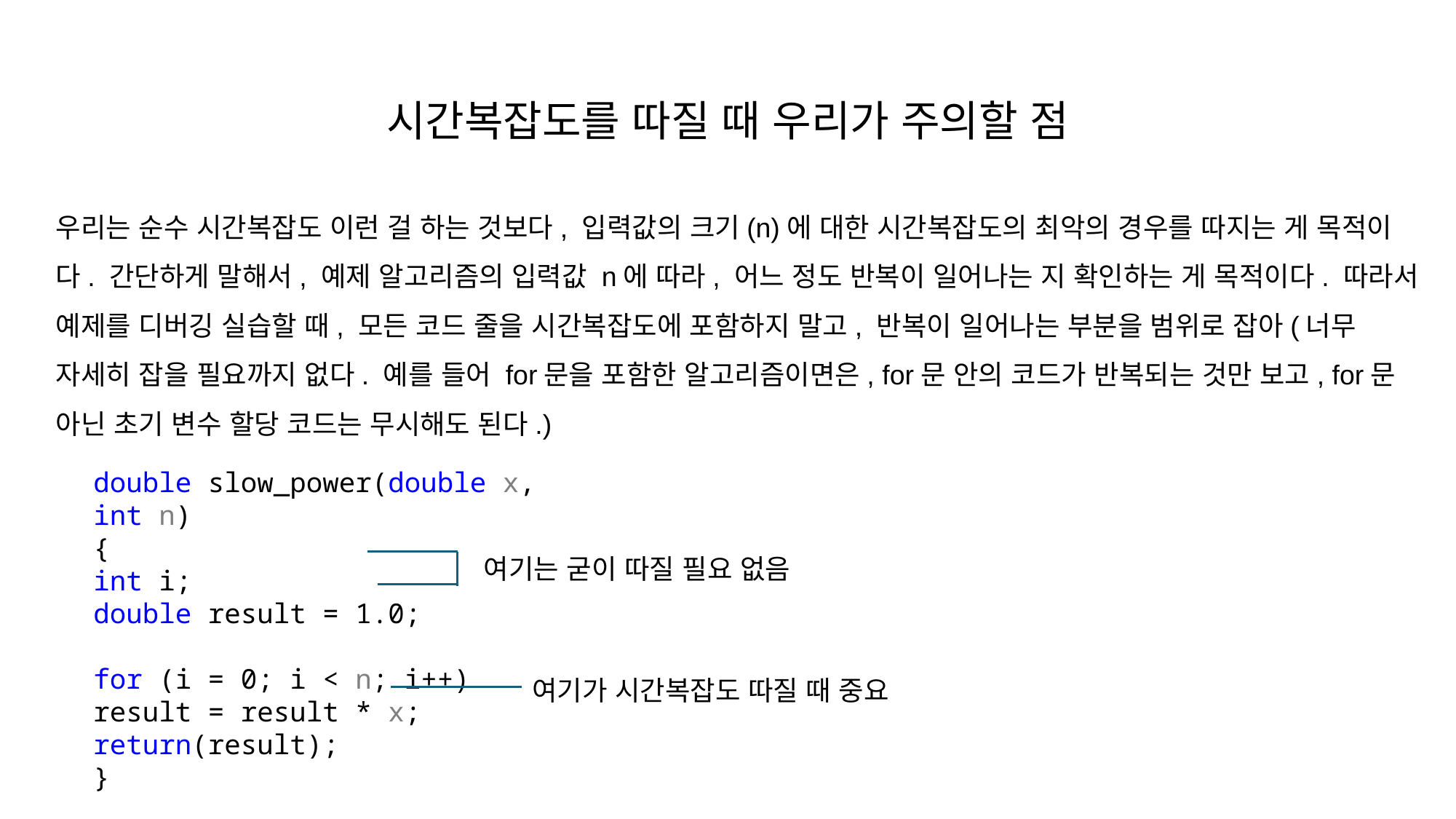

# 시간복잡도를 따질 때 우리가 주의할 점
우리는 순수 시간복잡도 이런 걸 하는 것보다, 입력값의 크기(n)에 대한 시간복잡도의 최악의 경우를 따지는 게 목적이다. 간단하게 말해서, 예제 알고리즘의 입력값 n에 따라, 어느 정도 반복이 일어나는 지 확인하는 게 목적이다. 따라서 예제를 디버깅 실습할 때, 모든 코드 줄을 시간복잡도에 포함하지 말고, 반복이 일어나는 부분을 범위로 잡아(너무 자세히 잡을 필요까지 없다. 예를 들어 for문을 포함한 알고리즘이면은, for문 안의 코드가 반복되는 것만 보고, for문 아닌 초기 변수 할당 코드는 무시해도 된다.)
double slow_power(double x, int n)
{
int i;
double result = 1.0;

for (i = 0; i < n; i++)
result = result * x;
return(result);
}

여기는 굳이 따질 필요 없음
여기가 시간복잡도 따질 때 중요